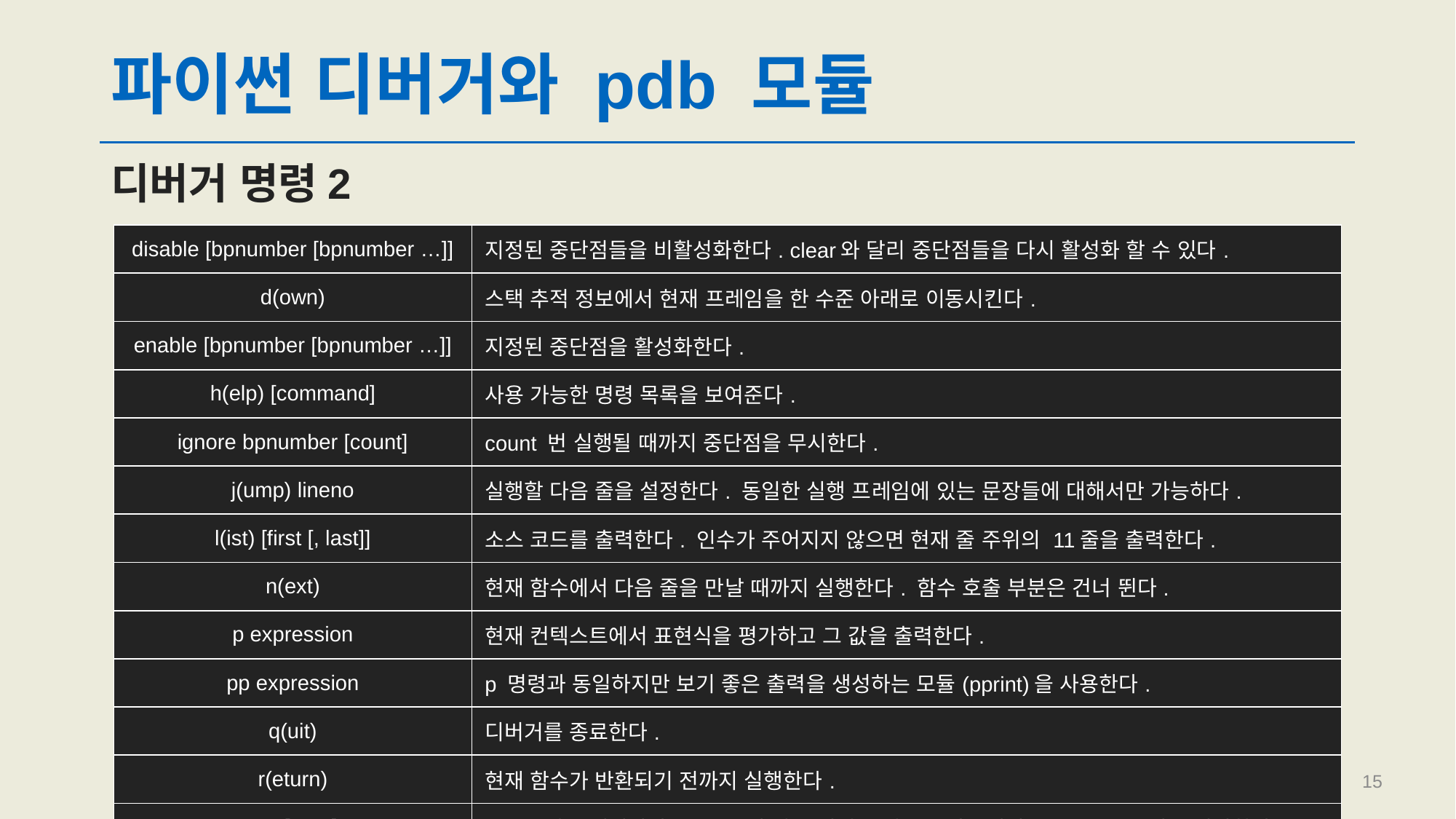

# 파이썬 디버거와 pdb 모듈
디버거 명령2
| disable [bpnumber [bpnumber …]] | 지정된 중단점들을 비활성화한다. clear와 달리 중단점들을 다시 활성화 할 수 있다. |
| --- | --- |
| d(own) | 스택 추적 정보에서 현재 프레임을 한 수준 아래로 이동시킨다. |
| enable [bpnumber [bpnumber …]] | 지정된 중단점을 활성화한다. |
| h(elp) [command] | 사용 가능한 명령 목록을 보여준다. |
| ignore bpnumber [count] | count 번 실행될 때까지 중단점을 무시한다. |
| j(ump) lineno | 실행할 다음 줄을 설정한다. 동일한 실행 프레임에 있는 문장들에 대해서만 가능하다. |
| l(ist) [first [, last]] | 소스 코드를 출력한다. 인수가 주어지지 않으면 현재 줄 주위의 11줄을 출력한다. |
| n(ext) | 현재 함수에서 다음 줄을 만날 때까지 실행한다. 함수 호출 부분은 건너 뛴다. |
| p expression | 현재 컨텍스트에서 표현식을 평가하고 그 값을 출력한다. |
| pp expression | p 명령과 동일하지만 보기 좋은 출력을 생성하는 모듈(pprint)을 사용한다. |
| q(uit) | 디버거를 종료한다. |
| r(eturn) | 현재 함수가 반환되기 전까지 실행한다. |
| run [args] | 프로그램을 재시작하고 args에 있는 명령줄 인수를 사용해서 sys.argv를 새로 설정한다. |
15